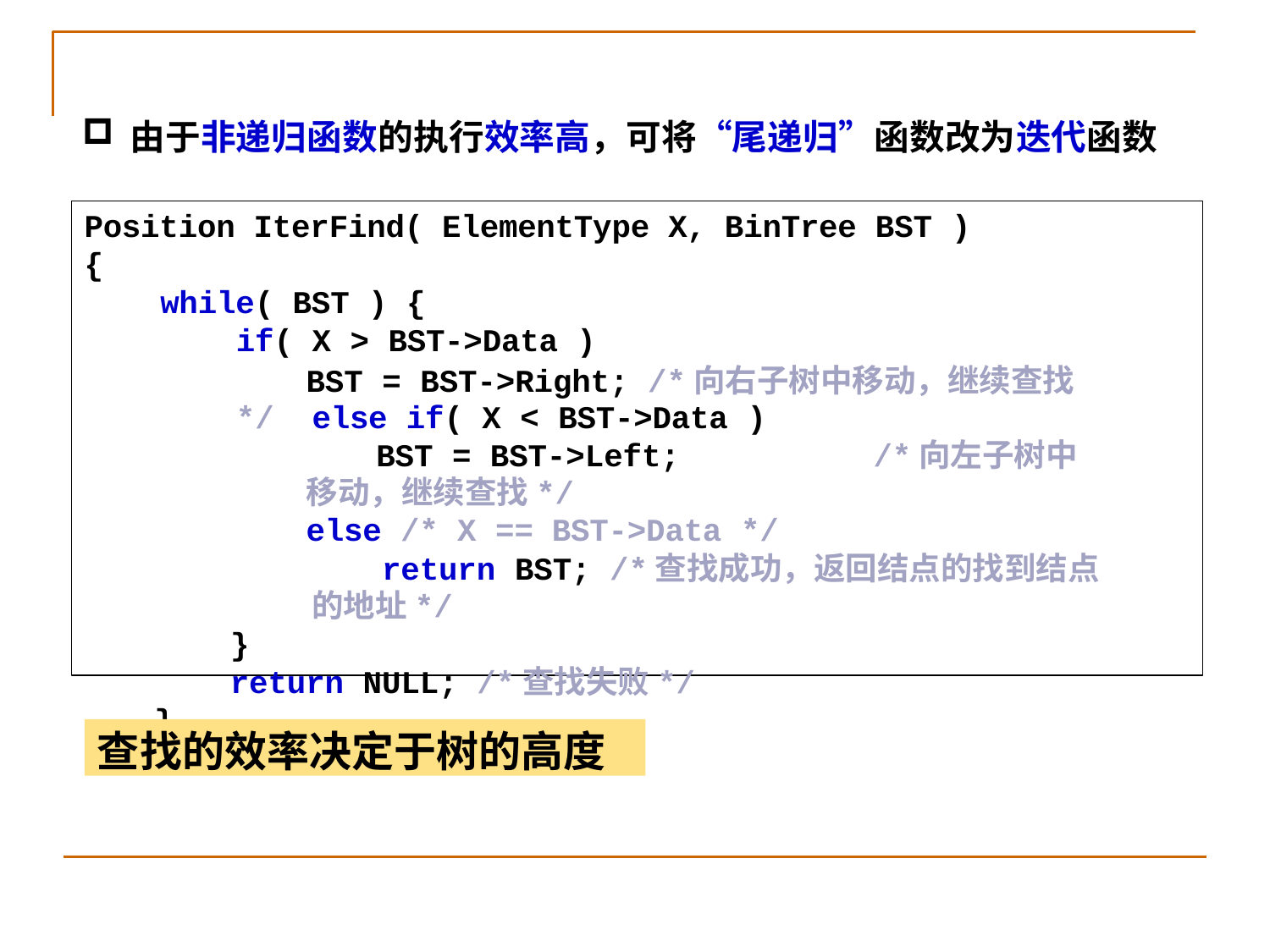

由于非递归函数的执行效率高，可将“尾递归”函数改为迭代函数

Position IterFind( ElementType X, BinTree BST )
{
while( BST ) {
if( X > BST->Data )
BST = BST->Right; /*向右子树中移动，继续查找*/  else if( X < BST->Data )
BST = BST->Left;	/*向左子树中移动，继续查找*/
else /* X == BST->Data */
return BST; /*查找成功，返回结点的找到结点的地址*/
}
return NULL; /*查找失败*/
}

查找的效率决定于树的高度